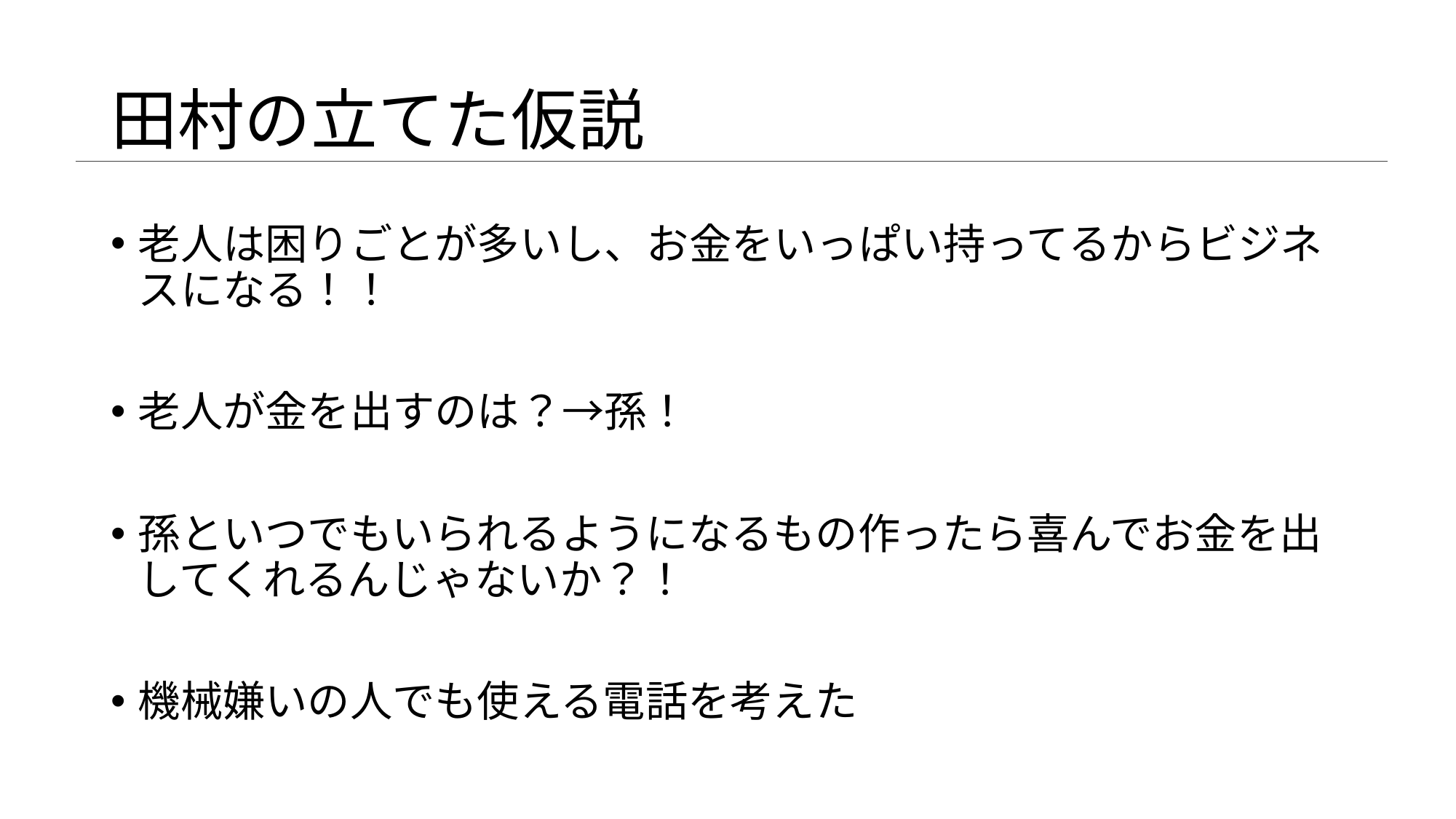

# 田村の立てた仮説
老人は困りごとが多いし、お金をいっぱい持ってるからビジネスになる！！

老人が金を出すのは？→孫！

孫といつでもいられるようになるもの作ったら喜んでお金を出してくれるんじゃないか？！

機械嫌いの人でも使える電話を考えた